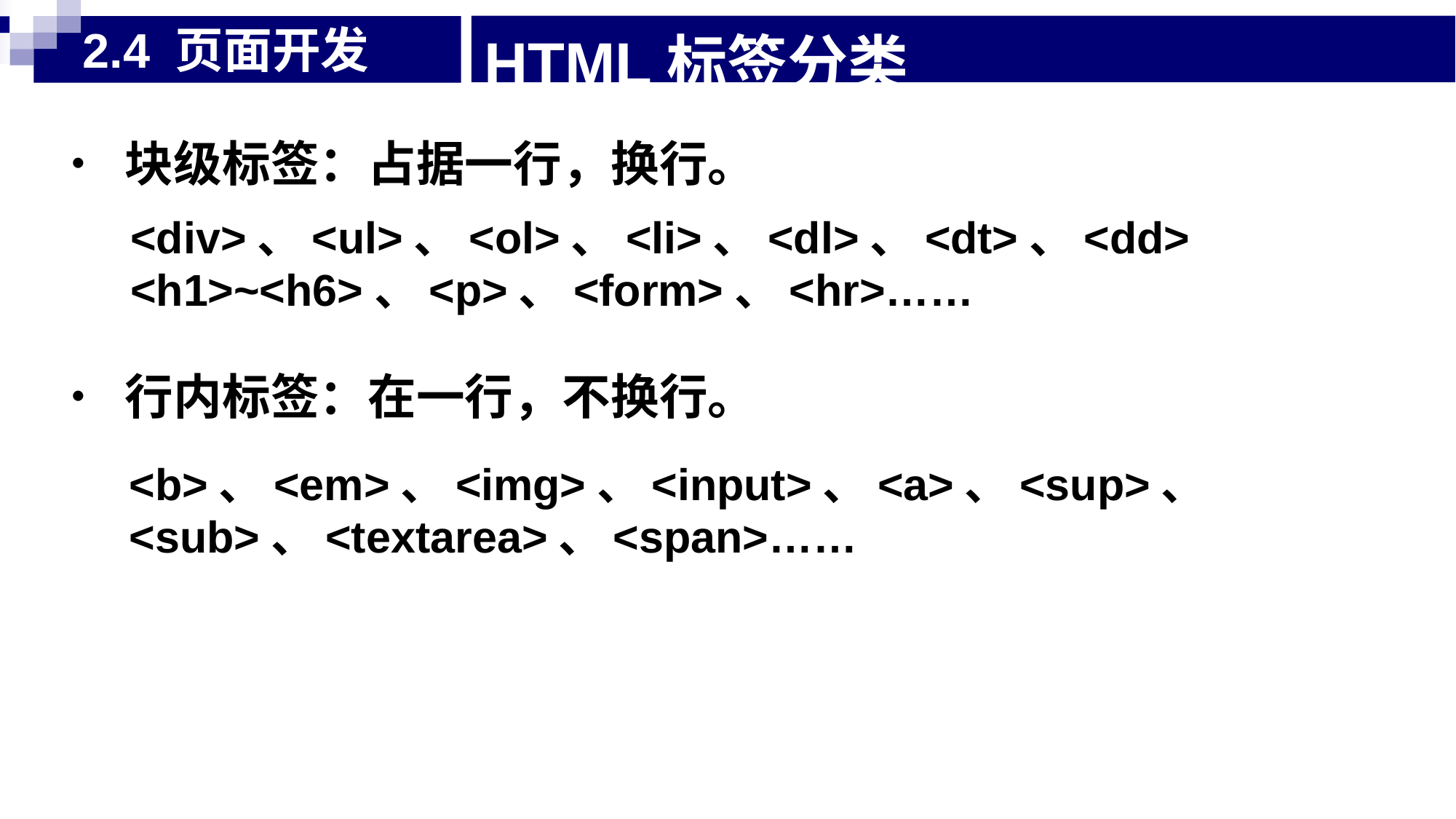

HTML标签分类

2.4 页面开发

• 块级标签：占据一行，换行。
<div>、<ul>、<ol>、<li>、<dl>、<dt>、<dd>
<h1>~<h6>、<p>、<form>、<hr>……
• 行内标签：在一行，不换行。
<b>、<em>、<img>、<input>、<a>、<sup>、
<sub>、<textarea>、<span>……